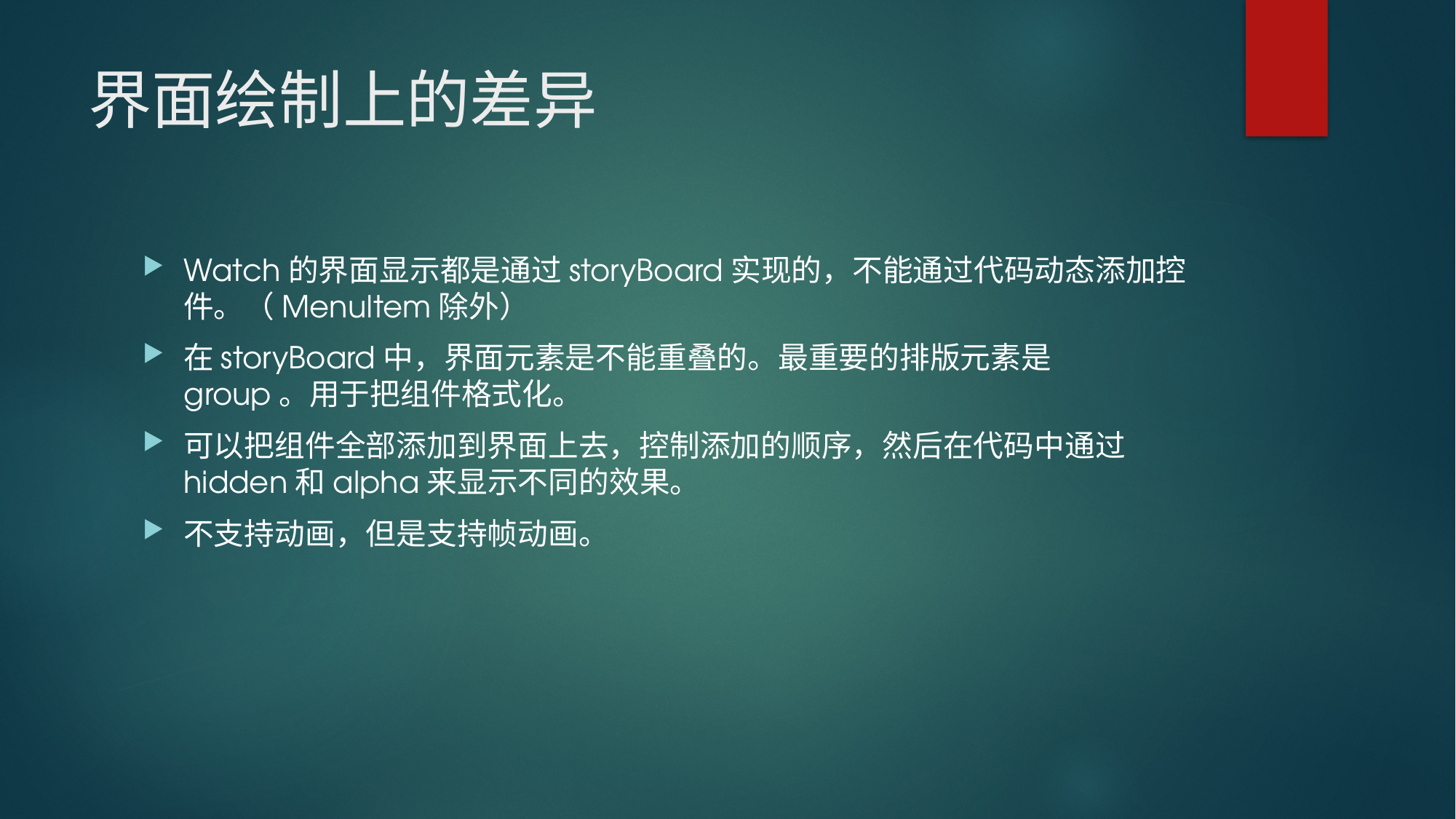

# 界面绘制上的差异
Watch的界面显示都是通过storyBoard实现的，不能通过代码动态添加控件。（MenuItem除外）
在storyBoard中，界面元素是不能重叠的。最重要的排版元素是 group。用于把组件格式化。
可以把组件全部添加到界面上去，控制添加的顺序，然后在代码中通过hidden和alpha来显示不同的效果。
不支持动画，但是支持帧动画。